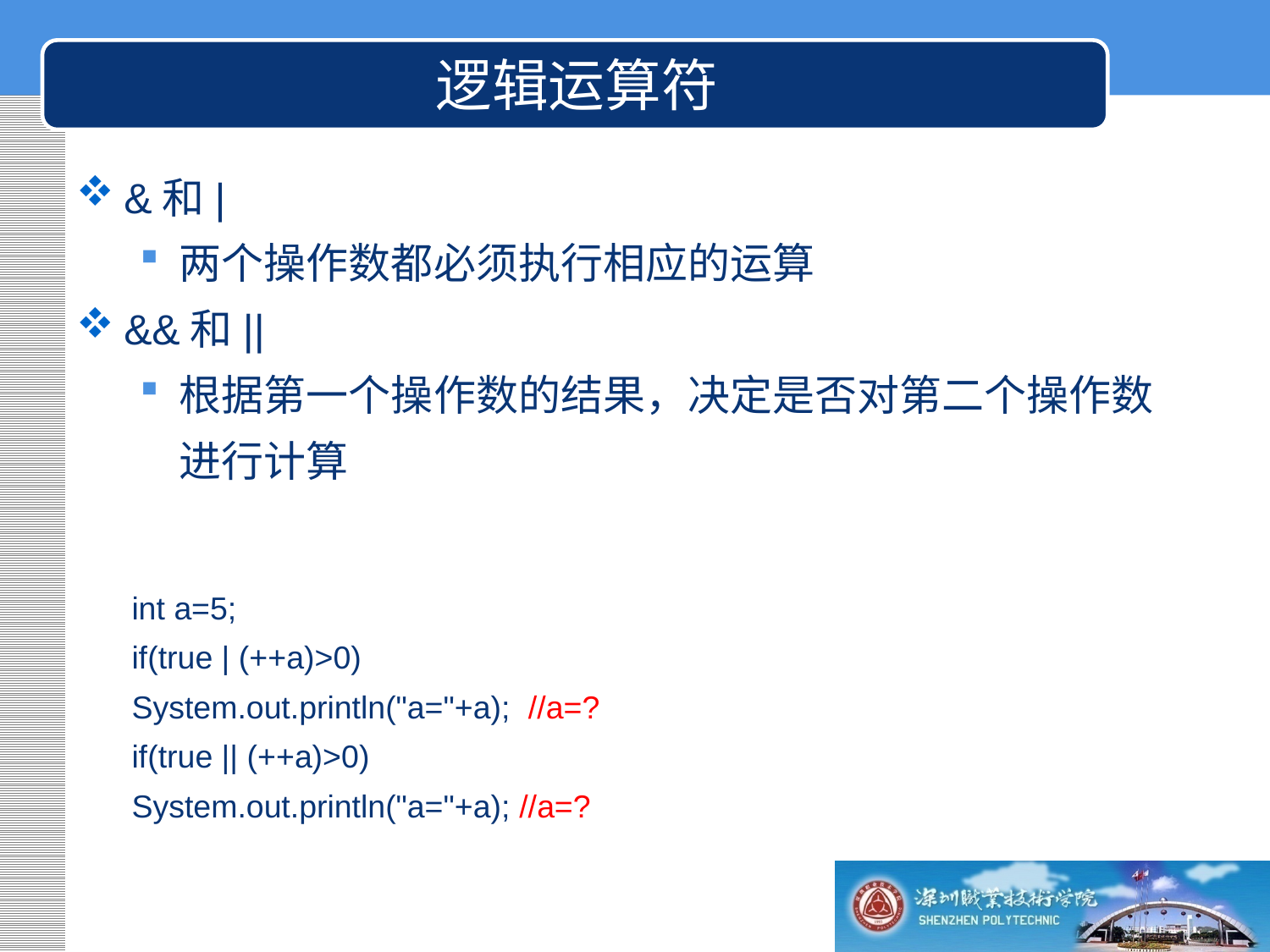

逻辑运算符
&和|
两个操作数都必须执行相应的运算
&&和||
根据第一个操作数的结果，决定是否对第二个操作数进行计算

int a=5;
if(true | (++a)>0)
System.out.println("a="+a);  //a=?
if(true || (++a)>0)
System.out.println("a="+a); //a=?